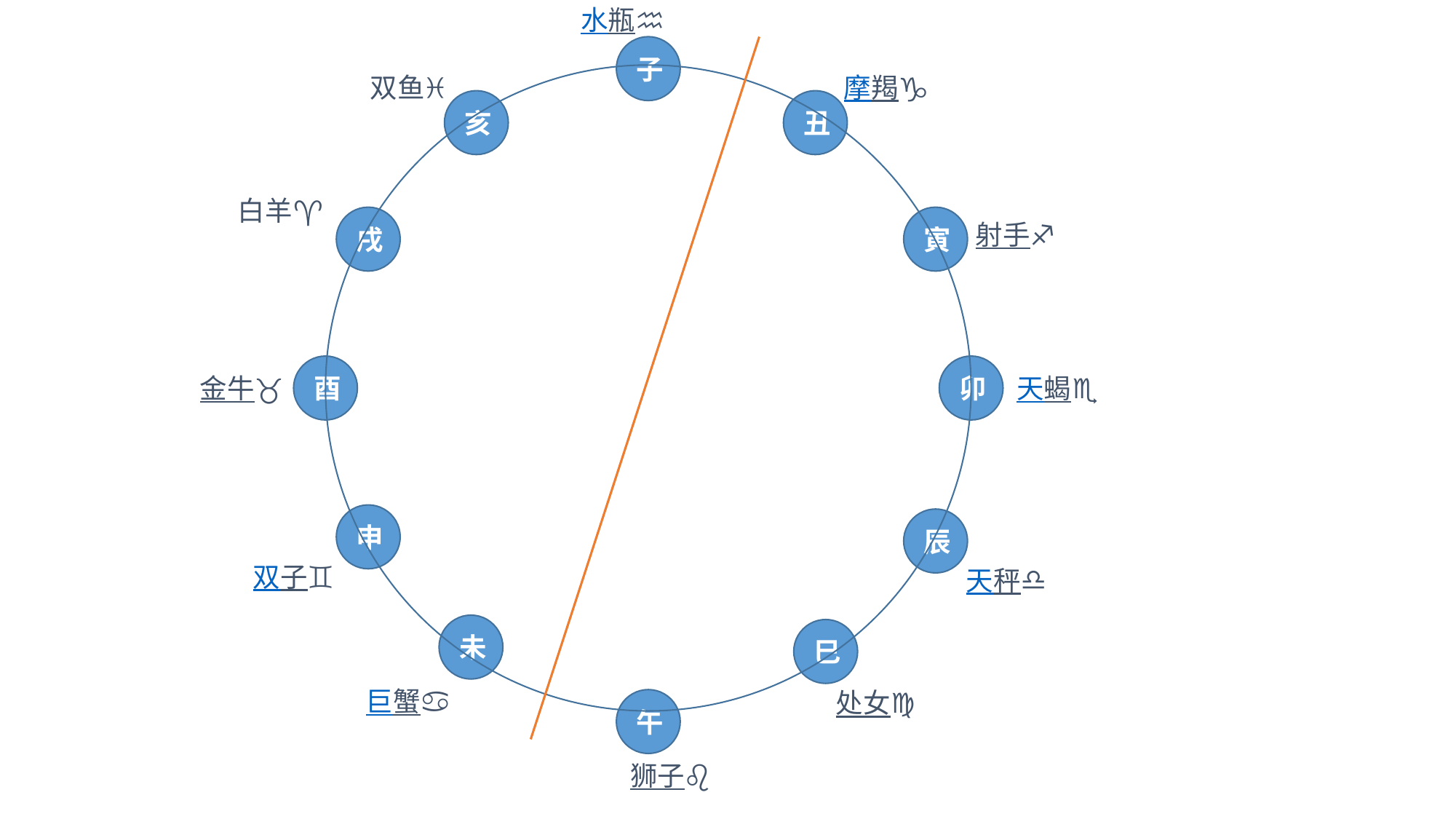

水瓶♒
子

双鱼♓
摩羯♑
亥
丑
白羊♈
戌
寅
射手♐
酉
卯
金牛♉
天蝎♏
申
辰
双子♊
天秤♎
未
巳
巨蟹♋
处女♍
午
狮子♌